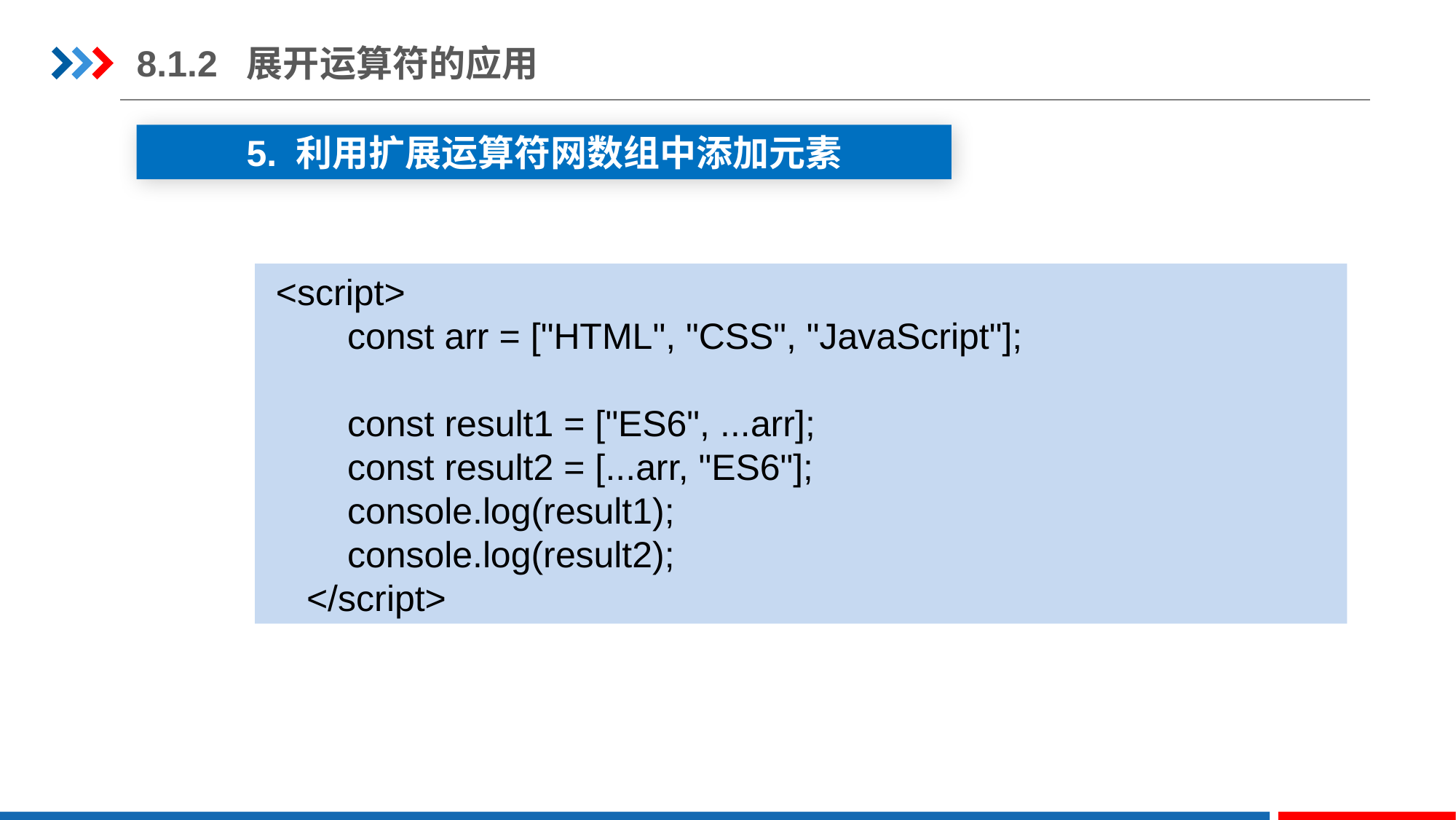

8.1.2  展开运算符的应用
5. 利用扩展运算符网数组中添加元素
 <script>
        const arr = ["HTML", "CSS", "JavaScript"];

        const result1 = ["ES6", ...arr];
        const result2 = [...arr, "ES6"];
        console.log(result1);
        console.log(result2);
    </script>